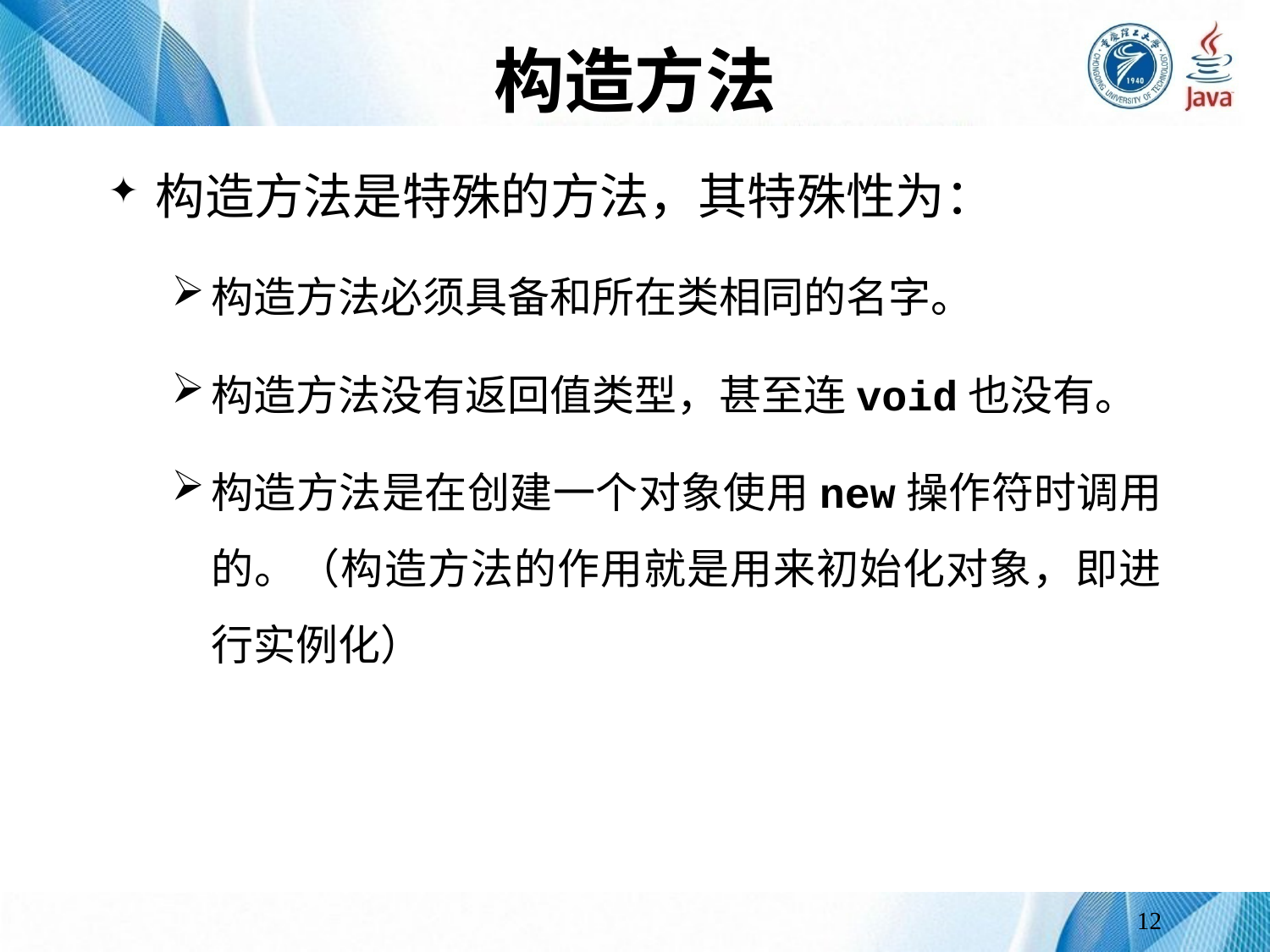

# 构造方法
构造方法是特殊的方法，其特殊性为：
构造方法必须具备和所在类相同的名字。
构造方法没有返回值类型，甚至连void也没有。
构造方法是在创建一个对象使用new操作符时调用的。（构造方法的作用就是用来初始化对象，即进行实例化）
12